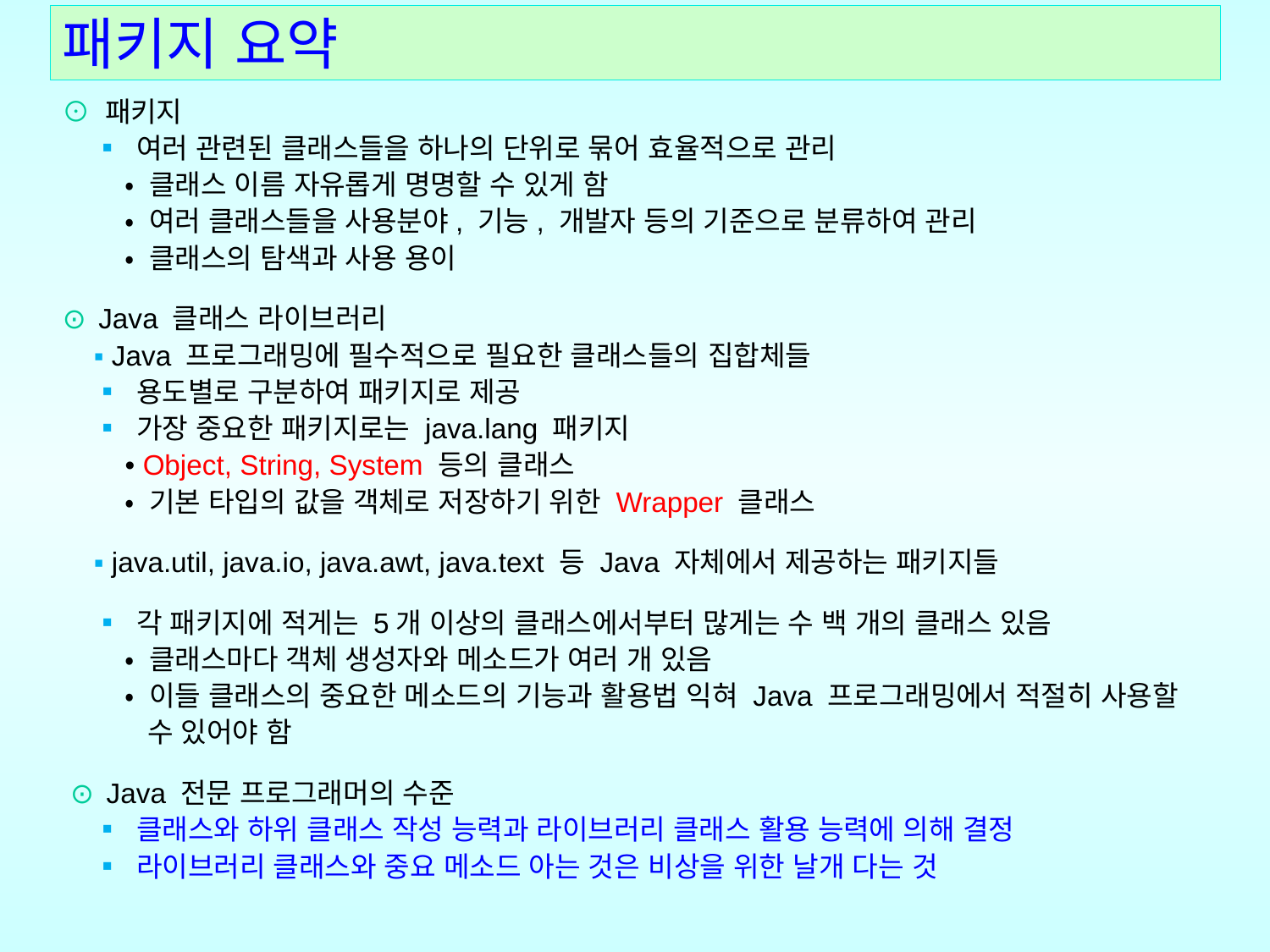

# 패키지 요약
⊙ 패키지
    ▪ 여러 관련된 클래스들을 하나의 단위로 묶어 효율적으로 관리
        • 클래스 이름 자유롭게 명명할 수 있게 함
        • 여러 클래스들을 사용분야, 기능, 개발자 등의 기준으로 분류하여 관리
        • 클래스의 탐색과 사용 용이

⊙ Java 클래스 라이브러리
    ▪ Java 프로그래밍에 필수적으로 필요한 클래스들의 집합체들
    ▪ 용도별로 구분하여 패키지로 제공
    ▪ 가장 중요한 패키지로는 java.lang 패키지
        • Object, String, System 등의 클래스
        • 기본 타입의 값을 객체로 저장하기 위한 Wrapper 클래스

    ▪ java.util, java.io, java.awt, java.text 등 Java 자체에서 제공하는 패키지들

    ▪ 각 패키지에 적게는 5개 이상의 클래스에서부터 많게는 수 백 개의 클래스 있음
        • 클래스마다 객체 생성자와 메소드가 여러 개 있음
        • 이들 클래스의 중요한 메소드의 기능과 활용법 익혀 Java 프로그래밍에서 적절히 사용할
          수 있어야 함

 ⊙ Java 전문 프로그래머의 수준
    ▪ 클래스와 하위 클래스 작성 능력과 라이브러리 클래스 활용 능력에 의해 결정
    ▪ 라이브러리 클래스와 중요 메소드 아는 것은 비상을 위한 날개 다는 것